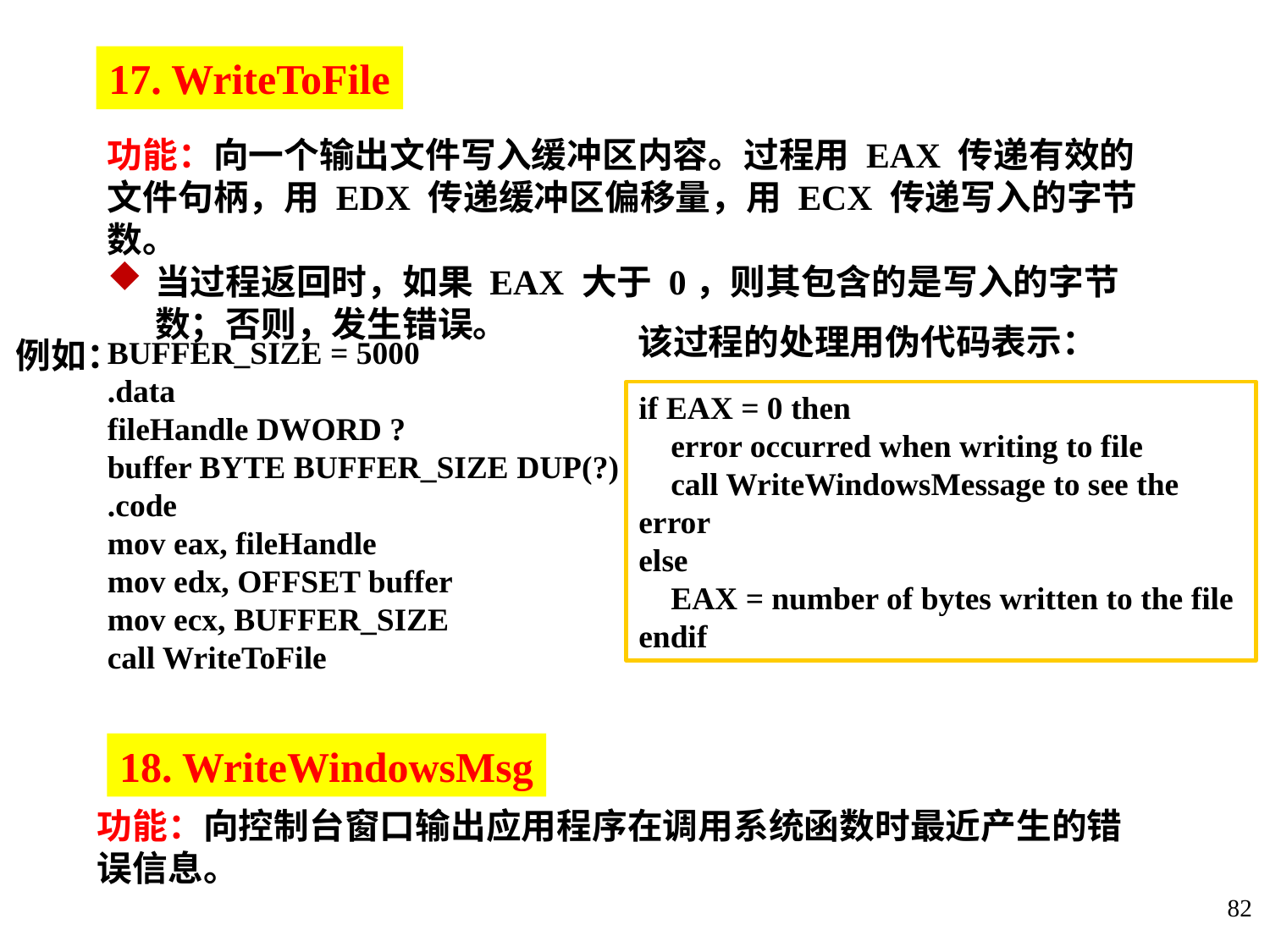

17. WriteToFile
功能：向一个输出文件写入缓冲区内容。过程用 EAX 传递有效的文件句柄，用 EDX 传递缓冲区偏移量，用 ECX 传递写入的字节数。
当过程返回时，如果 EAX 大于 0，则其包含的是写入的字节数；否则，发生错误。
该过程的处理用伪代码表示：
BUFFER_SIZE = 5000
.data
fileHandle DWORD ?
buffer BYTE BUFFER_SIZE DUP(?)
.code
mov eax, fileHandle
mov edx, OFFSET buffer
mov ecx, BUFFER_SIZE
call WriteToFile
例如：
if EAX = 0 then
    error occurred when writing to file
    call WriteWindowsMessage to see the error
else
    EAX = number of bytes written to the file
endif
18. WriteWindowsMsg
功能：向控制台窗口输出应用程序在调用系统函数时最近产生的错误信息。
82